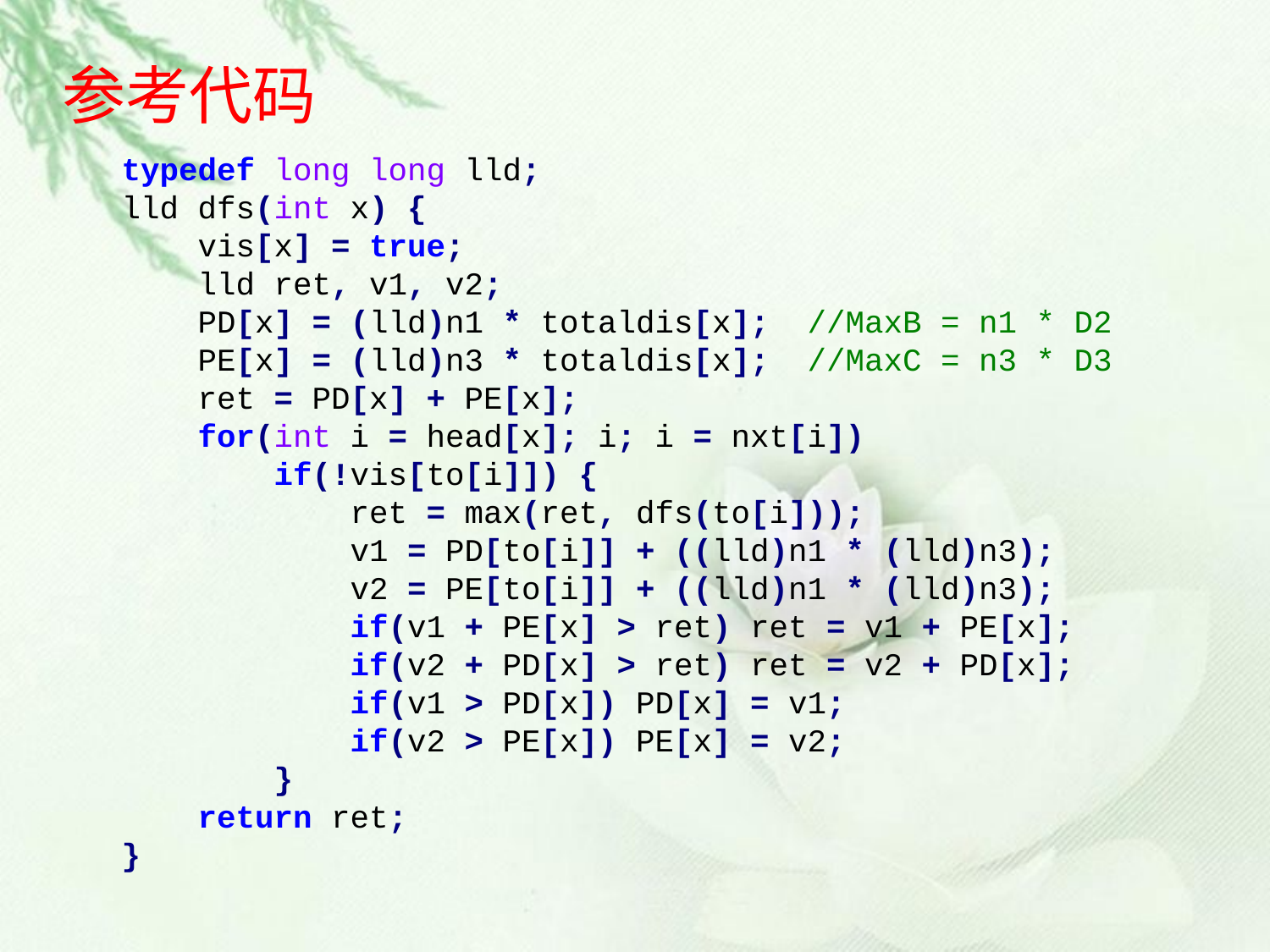

参考代码
typedef long long lld;
lld dfs(int x) {
    vis[x] = true;
    lld ret, v1, v2;
    PD[x] = (lld)n1 * totaldis[x];  //MaxB = n1 * D2
    PE[x] = (lld)n3 * totaldis[x];  //MaxC = n3 * D3
    ret = PD[x] + PE[x];
    for(int i = head[x]; i; i = nxt[i])
        if(!vis[to[i]]) {
            ret = max(ret, dfs(to[i]));
            v1 = PD[to[i]] + ((lld)n1 * (lld)n3);
            v2 = PE[to[i]] + ((lld)n1 * (lld)n3);
            if(v1 + PE[x] > ret) ret = v1 + PE[x];
            if(v2 + PD[x] > ret) ret = v2 + PD[x];
            if(v1 > PD[x]) PD[x] = v1;
            if(v2 > PE[x]) PE[x] = v2;
        }
    return ret;
}